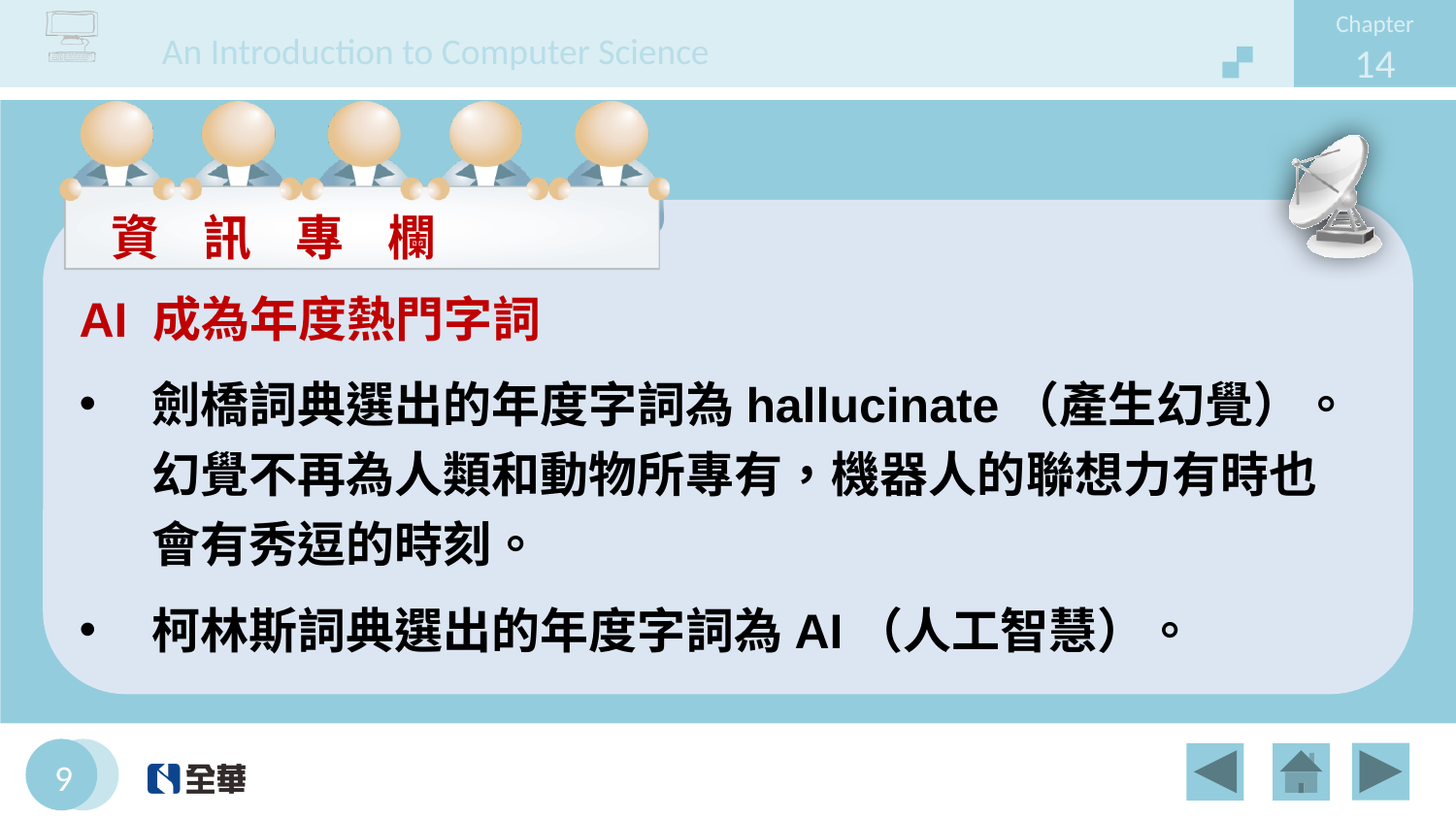

AI 成為年度熱門字詞
劍橋詞典選出的年度字詞為hallucinate（產生幻覺）。幻覺不再為人類和動物所專有，機器人的聯想力有時也會有秀逗的時刻。
柯林斯詞典選出的年度字詞為AI（人工智慧）。